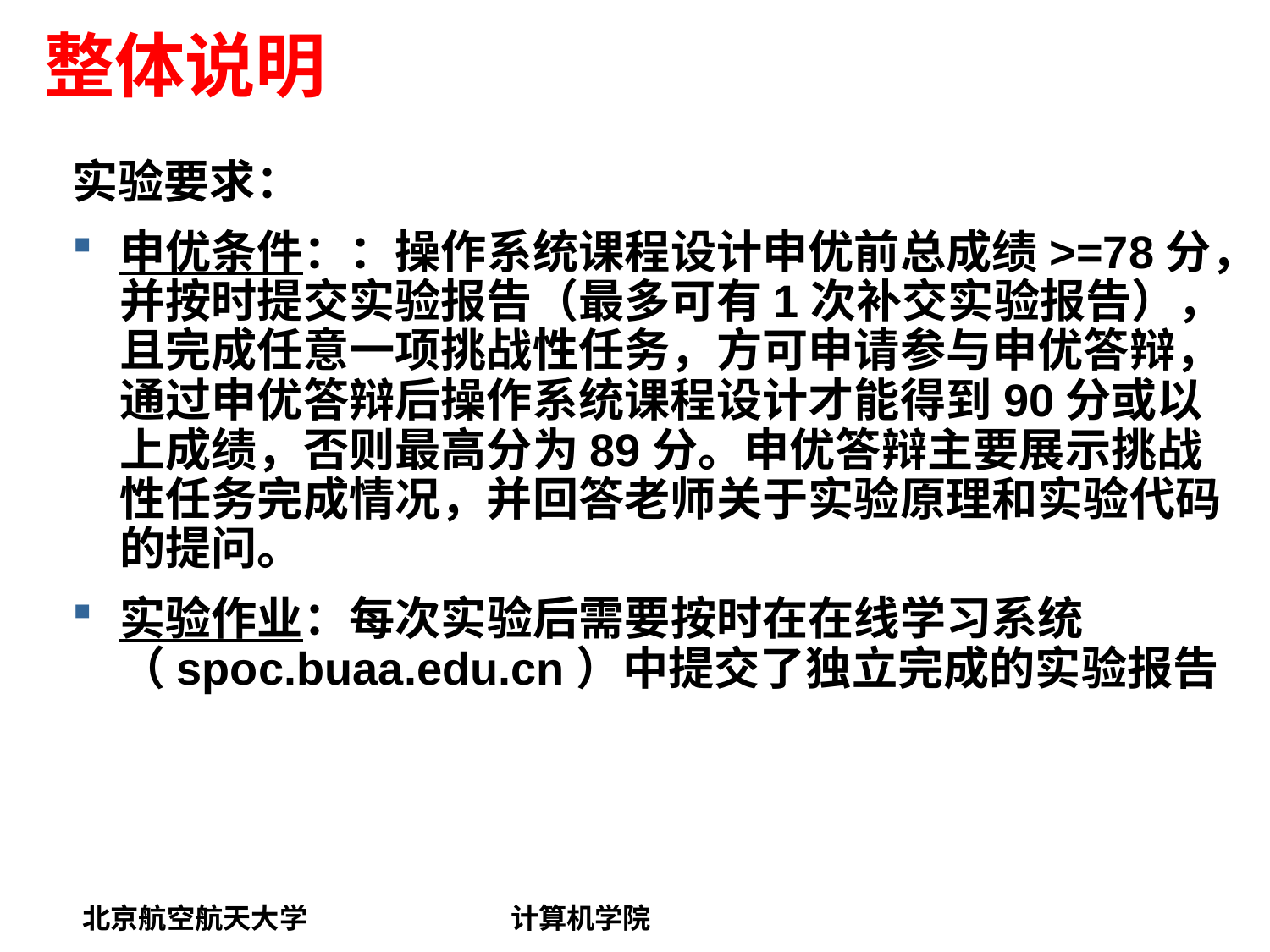

整体说明

实验要求：
申优条件：：操作系统课程设计申优前总成绩>=78分，并按时提交实验报告（最多可有1次补交实验报告），且完成任意一项挑战性任务，方可申请参与申优答辩，通过申优答辩后操作系统课程设计才能得到90分或以上成绩，否则最高分为89分。申优答辩主要展示挑战性任务完成情况，并回答老师关于实验原理和实验代码的提问。
实验作业：每次实验后需要按时在在线学习系统（spoc.buaa.edu.cn）中提交了独立完成的实验报告